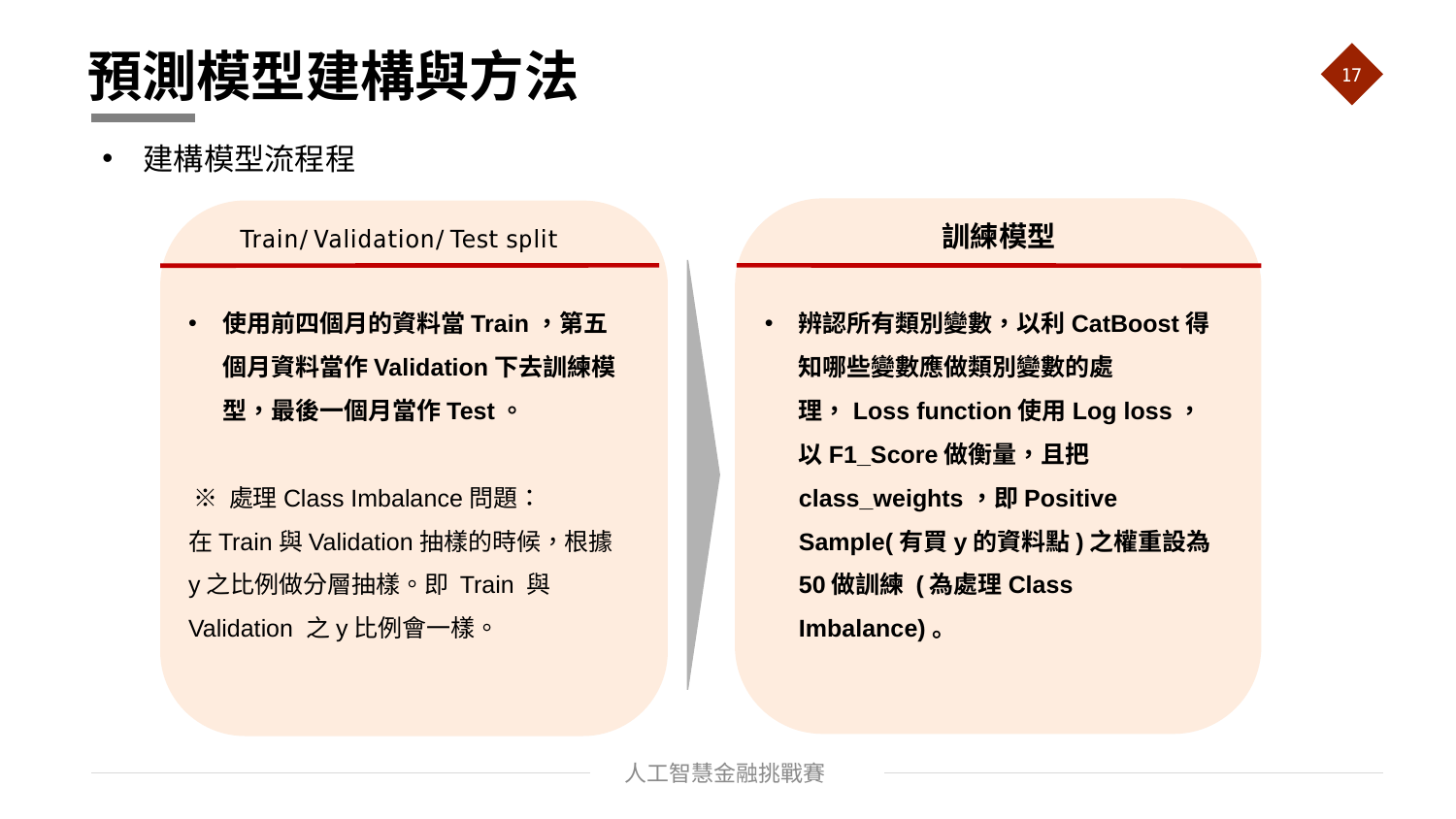

# 預測模型建構與方法
17
建構模型流程程

訓練模型
Train/Validation/Test split
使用前四個月的資料當Train，第五個月資料當作Validation下去訓練模型，最後一個月當作Test。

 ※ 處理Class Imbalance問題：
在Train與Validation抽樣的時候，根據y之比例做分層抽樣。即 Train 與 Validation 之y比例會一樣。
辨認所有類別變數，以利CatBoost得知哪些變數應做類別變數的處理，Loss function使用Log loss，以F1_Score做衡量，且把class_weights，即Positive Sample(有買y的資料點)之權重設為50做訓練 (為處理Class Imbalance)。

人工智慧金融挑戰賽